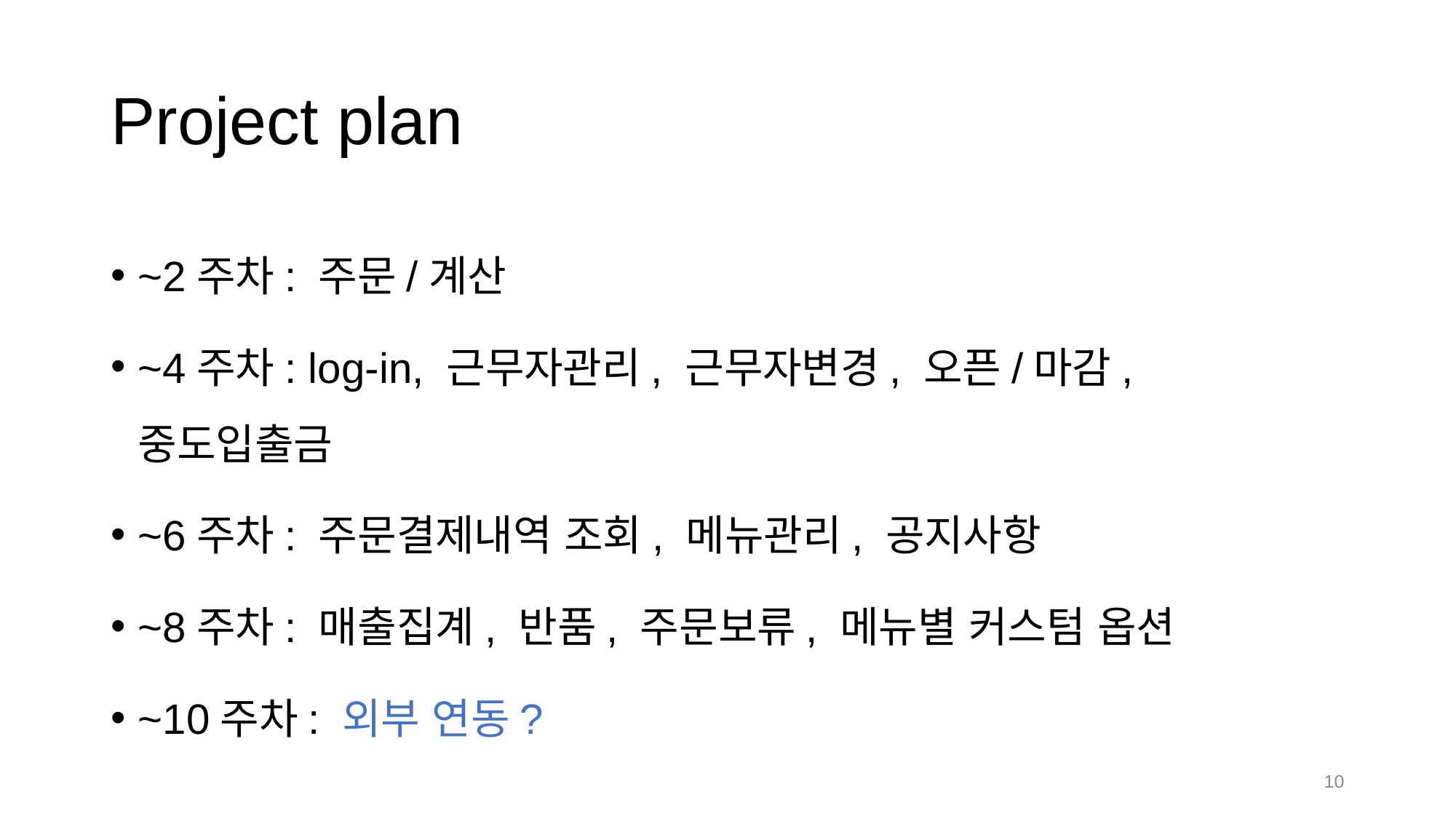

# Project plan
~2주차: 주문/계산
~4주차: log-in, 근무자관리, 근무자변경, 오픈/마감, 중도입출금
~6주차: 주문결제내역 조회, 메뉴관리, 공지사항
~8주차: 매출집계, 반품, 주문보류, 메뉴별 커스텀 옵션
~10주차: 외부 연동?

10